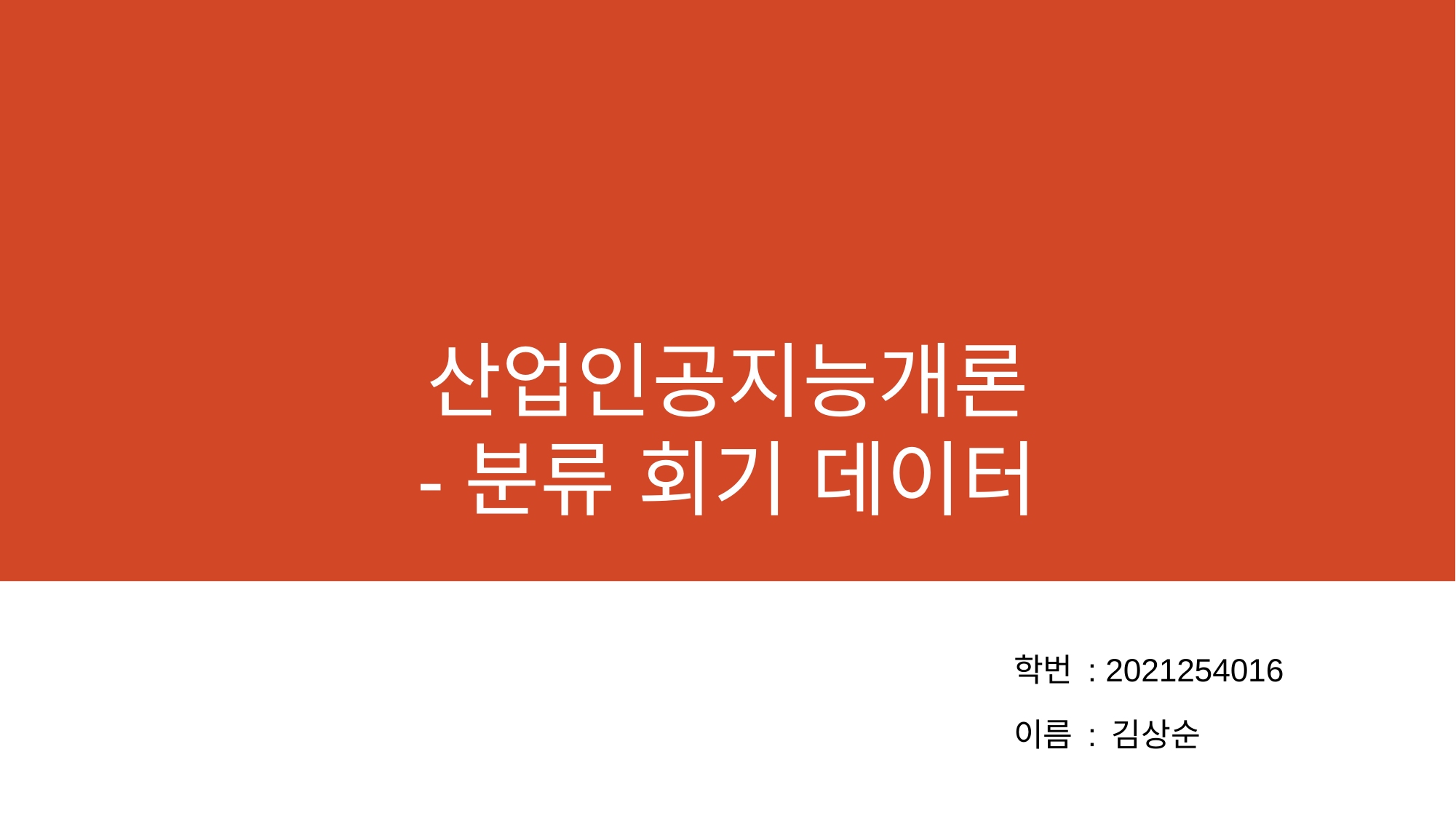

# 산업인공지능개론 -분류 회기 데이터
학번 : 2021254016
이름 : 김상순